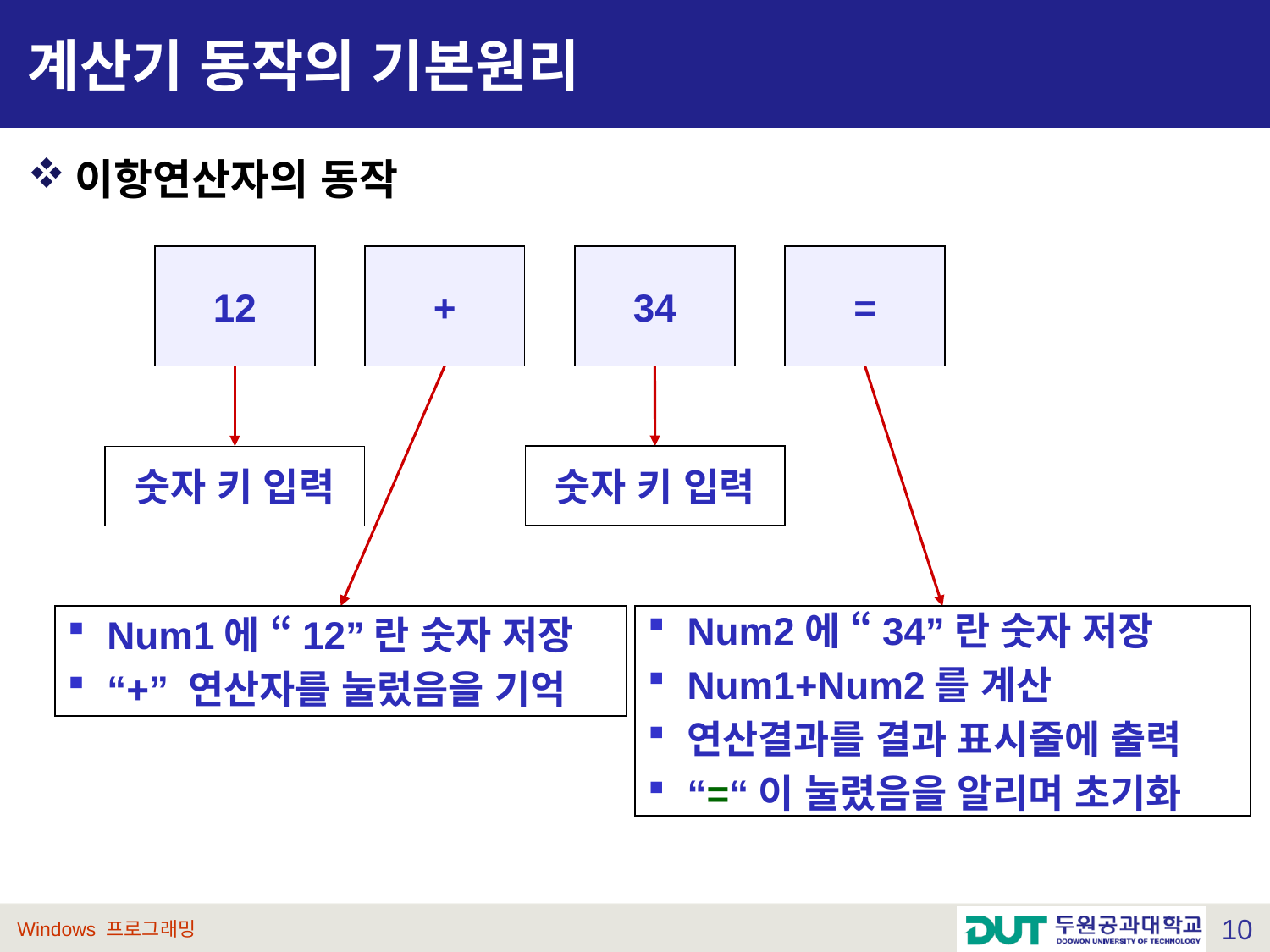

# 계산기 동작의 기본원리
이항연산자의 동작
12
+
34
=
숫자 키 입력
숫자 키 입력
Num2에 “34”란 숫자 저장
Num1+Num2를 계산
연산결과를 결과 표시줄에 출력
“=“이 눌렸음을 알리며 초기화
Num1에 “12”란 숫자 저장
“+” 연산자를 눌렀음을 기억